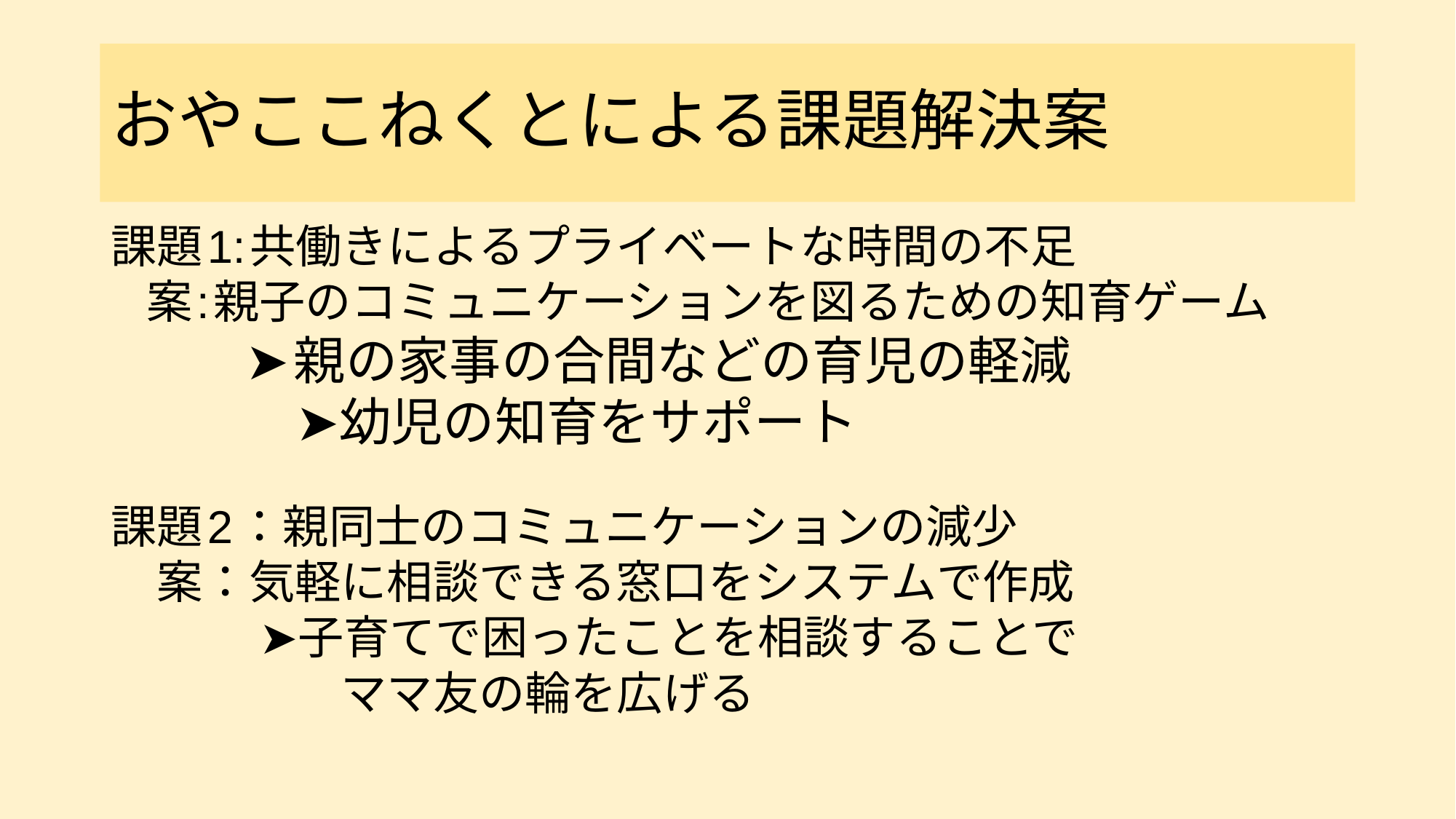

# おやここねくとによる課題解決案
課題1:共働きによるプライベートな時間の不足
   案:親子のコミュニケーションを図るための知育ゲーム
             ➤親の家事の合間などの育児の軽減
　       　➤幼児の知育をサポート

課題2：親同士のコミュニケーションの減少
　案：気軽に相談できる窓口をシステムで作成
　　　 ➤子育てで困ったことを相談することで
　　　　　ママ友の輪を広げる